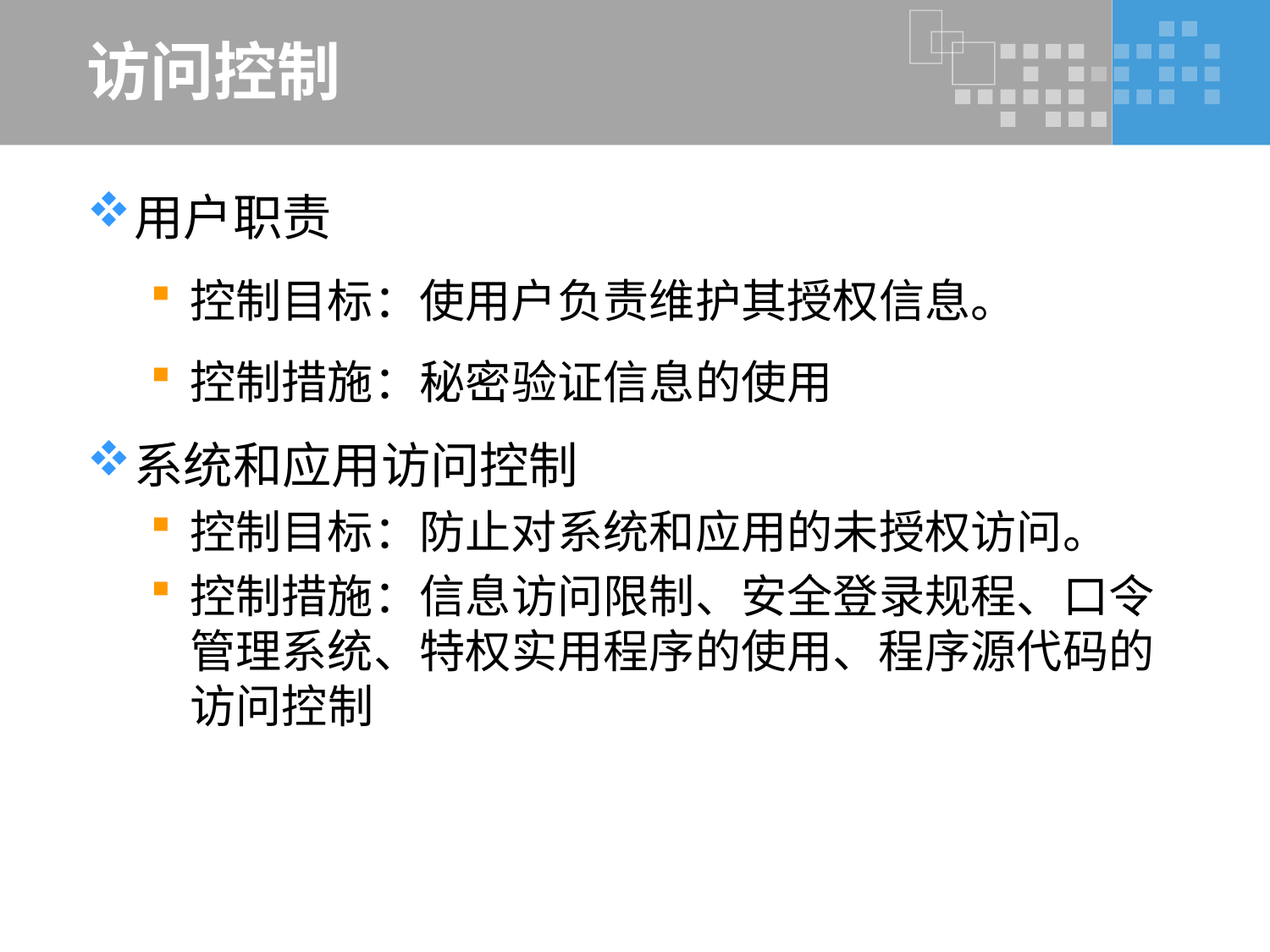

# 访问控制
用户职责
控制目标：使用户负责维护其授权信息。
控制措施：秘密验证信息的使用
系统和应用访问控制
控制目标：防止对系统和应用的未授权访问。
控制措施：信息访问限制、安全登录规程、口令管理系统、特权实用程序的使用、程序源代码的访问控制

35